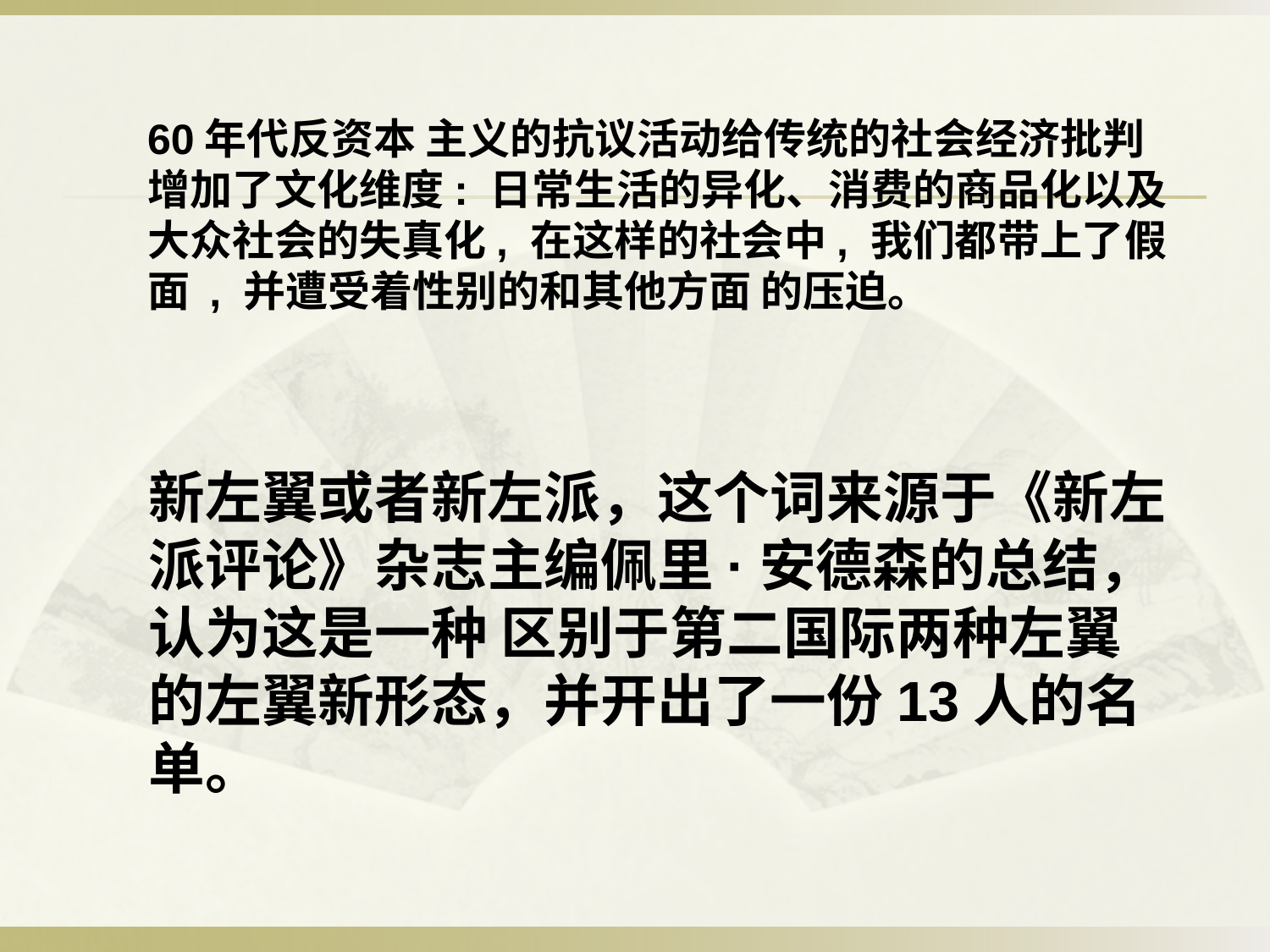

60年代反资本 主义的抗议活动给传统的社会经济批判增加了文化维度: 日常生活的异化、消费的商品化以及大众社会的失真化, 在这样的社会中, 我们都带上了假面 , 并遭受着性别的和其他方面 的压迫。
新左翼或者新左派，这个词来源于《新左派评论》杂志主编佩里·安德森的总结，认为这是一种 区别于第二国际两种左翼的左翼新形态，并开出了一份13人的名单。